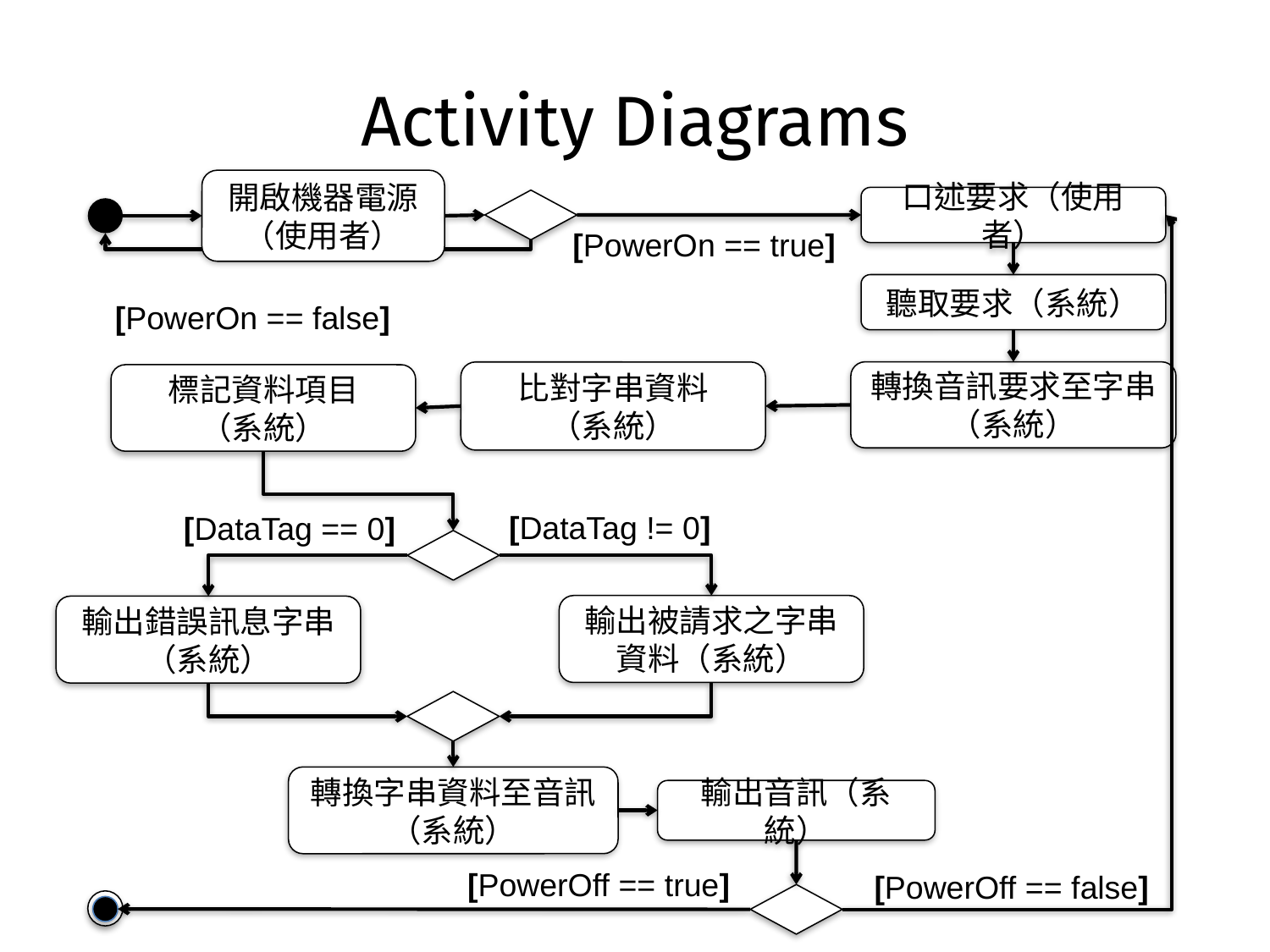

# Activity Diagrams
開啟機器電源
（使用者）
口述要求（使用者）

[PowerOn == true]
聽取要求（系統）
[PowerOn == false]
轉換音訊要求至字串（系統）
比對字串資料
（系統）
標記資料項目
（系統）
[DataTag != 0]
[DataTag == 0]

輸出被請求之字串資料（系統）
輸出錯誤訊息字串（系統）

轉換字串資料至音訊（系統）
輸出音訊（系統）
[PowerOff == true]
[PowerOff == false]